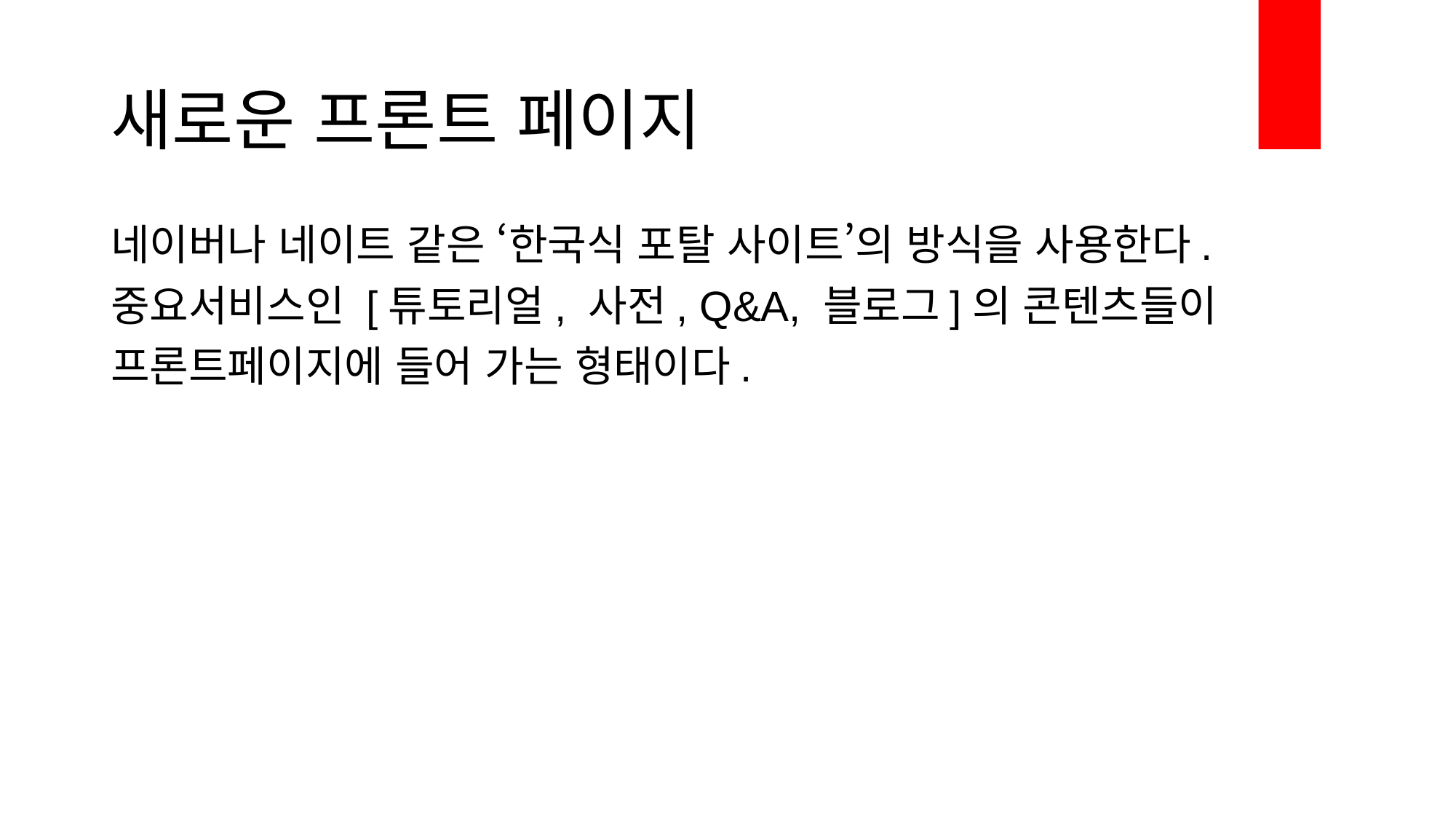

# 새로운 프론트 페이지
네이버나 네이트 같은 ‘한국식 포탈 사이트’의 방식을 사용한다.
중요서비스인 [튜토리얼, 사전, Q&A, 블로그]의 콘텐츠들이
프론트페이지에 들어 가는 형태이다.